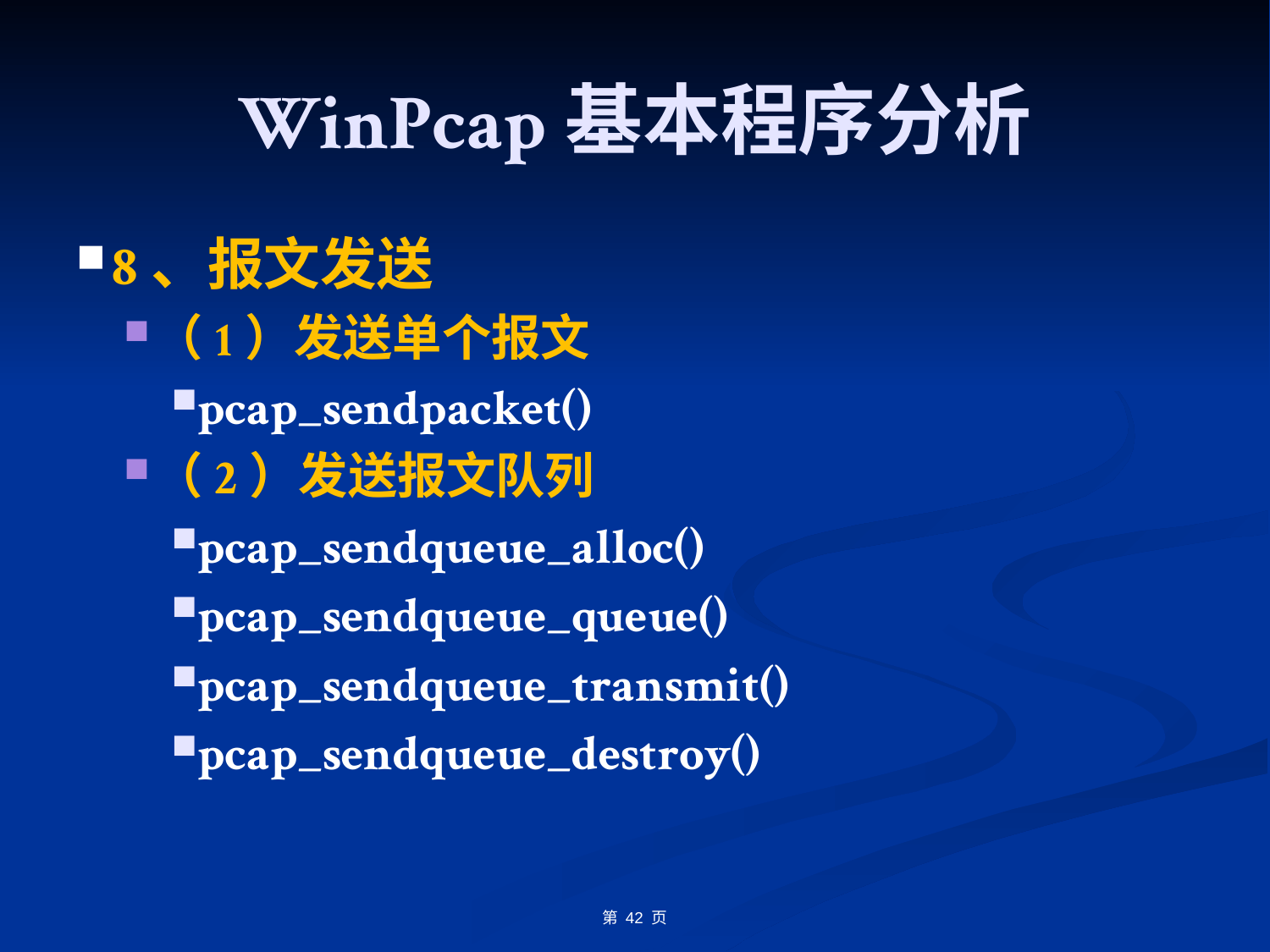

# WinPcap基本程序分析
8、报文发送
（1）发送单个报文
pcap_sendpacket()
（2）发送报文队列
pcap_sendqueue_alloc()
pcap_sendqueue_queue()
pcap_sendqueue_transmit()
pcap_sendqueue_destroy()

第 42 页